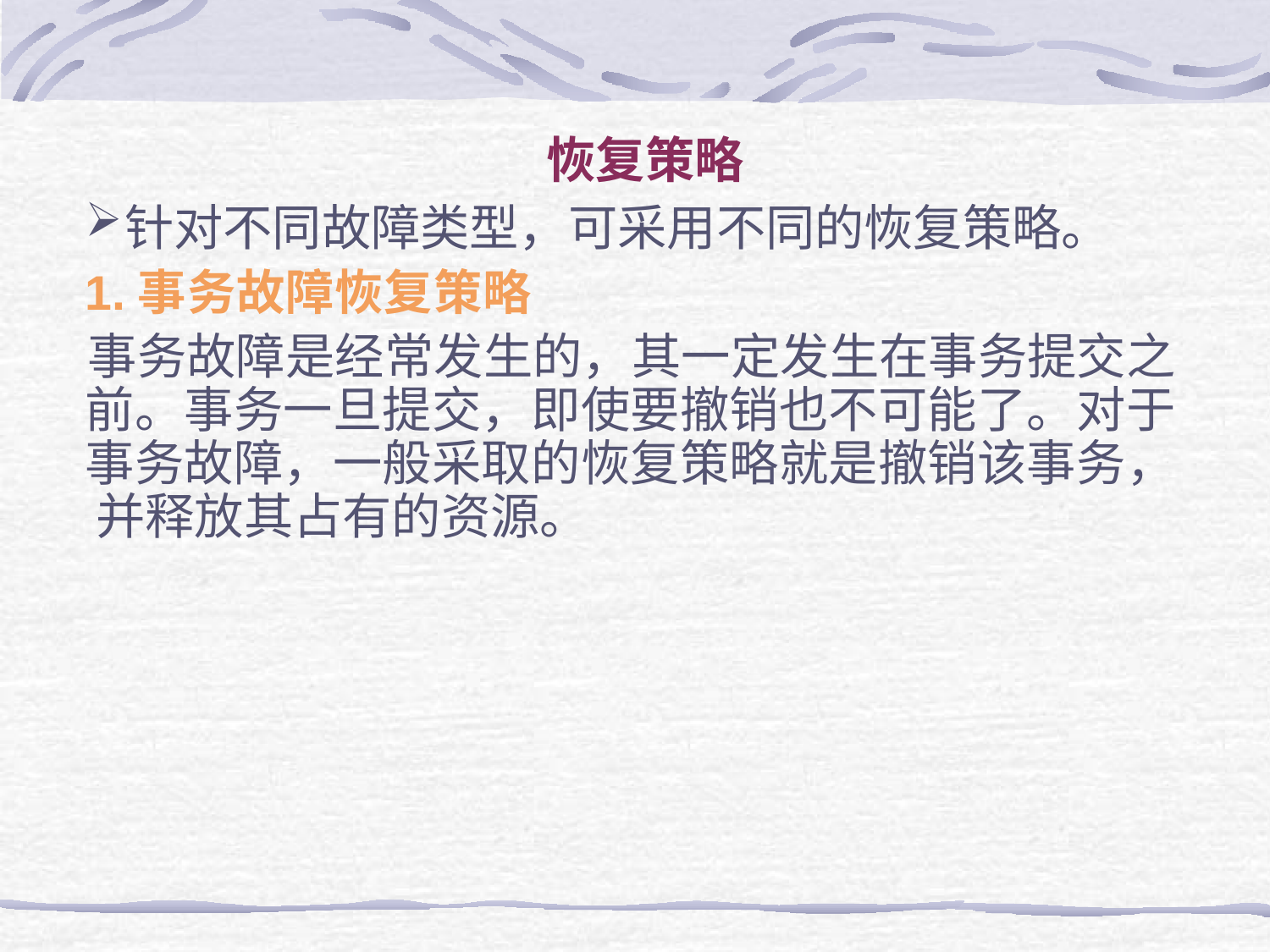

恢复策略
针对不同故障类型，可采用不同的恢复策略。
1.事务故障恢复策略
事务故障是经常发生的，其一定发生在事务提交之 前。事务一旦提交，即使要撤销也不可能了。对于 事务故障，一般采取的恢复策略就是撤销该事务，  并释放其占有的资源。